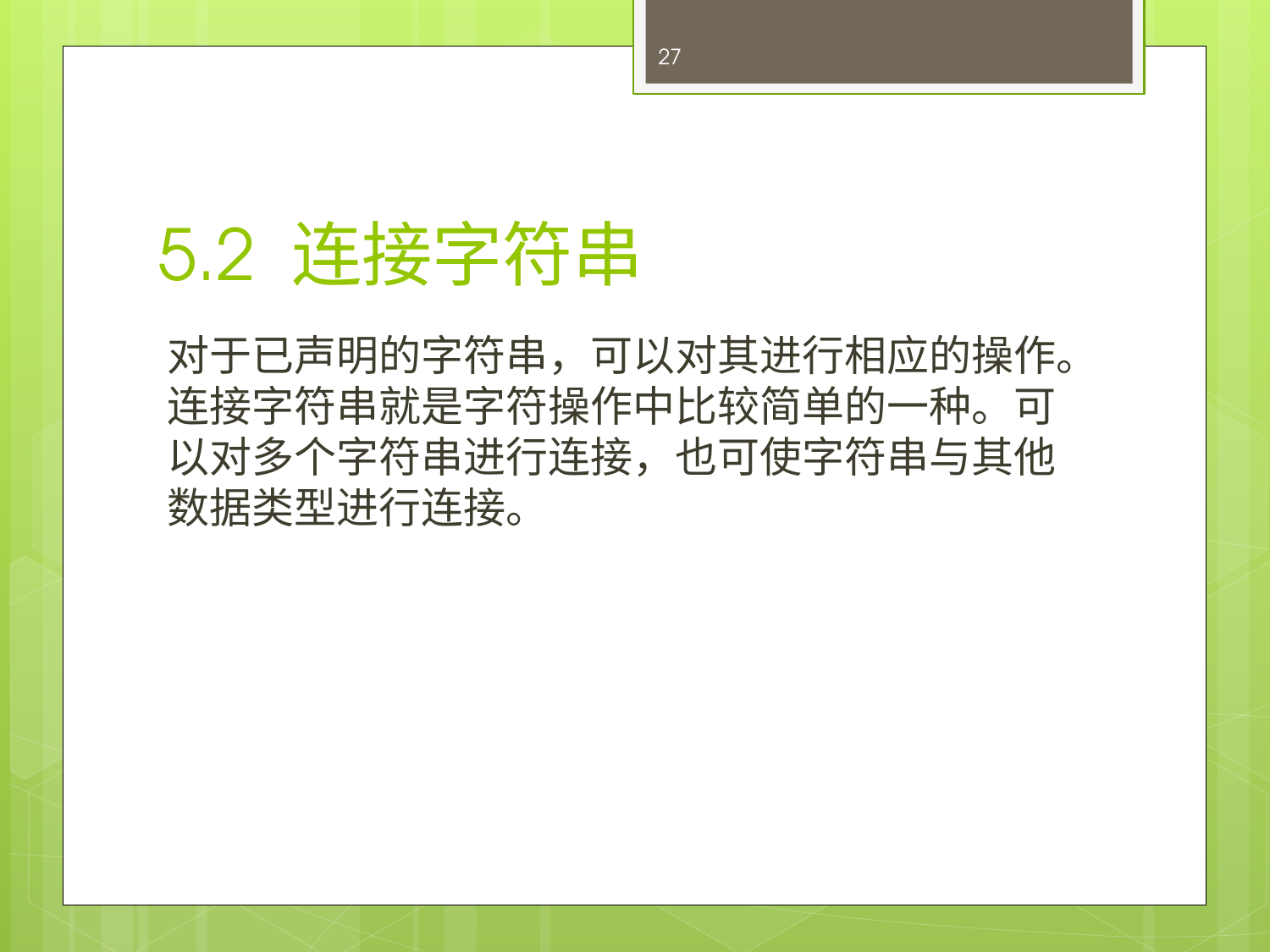

27
# 5.2 连接字符串
对于已声明的字符串，可以对其进行相应的操作。连接字符串就是字符操作中比较简单的一种。可以对多个字符串进行连接，也可使字符串与其他数据类型进行连接。